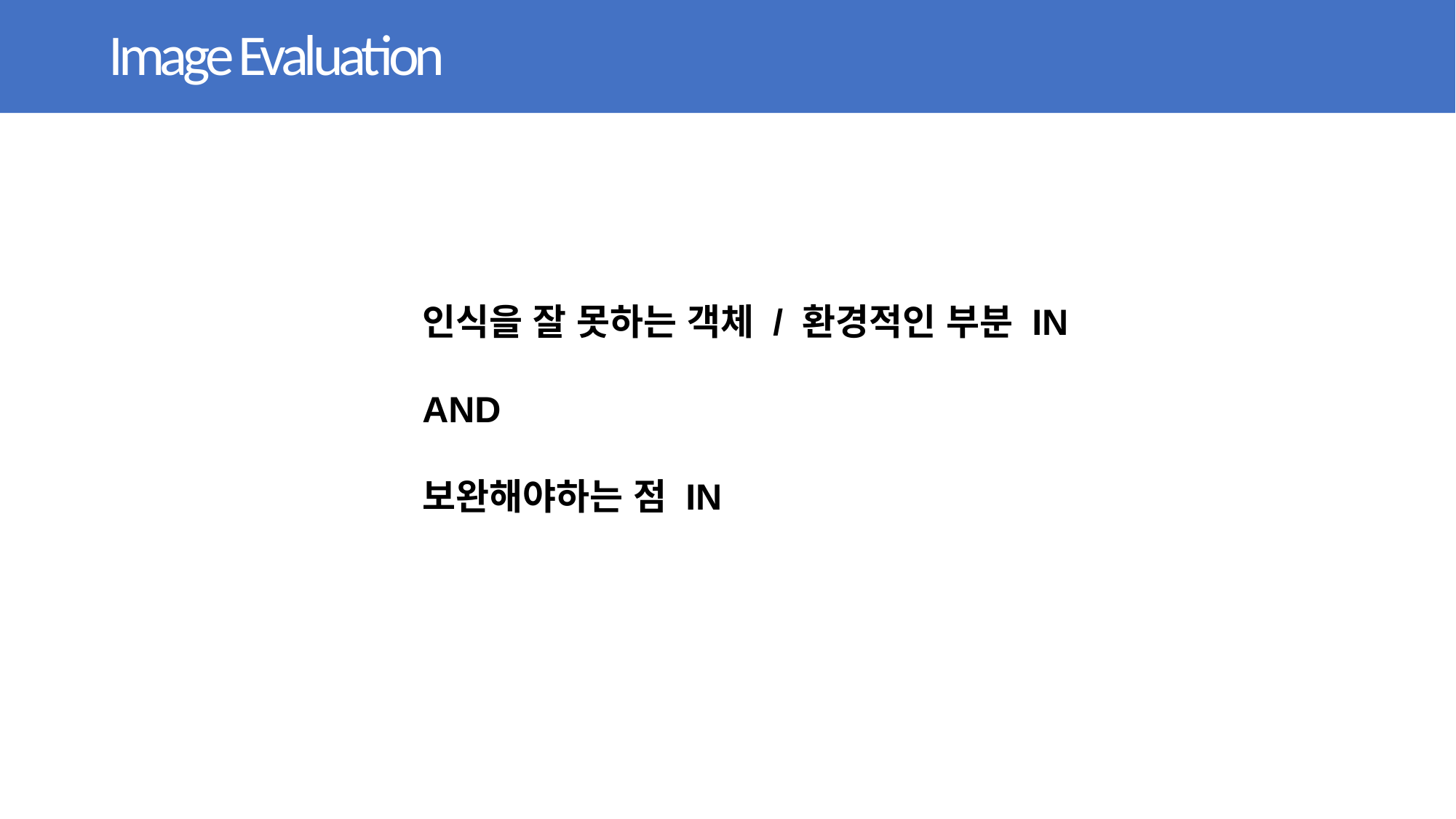

Image Evaluation
인식을 잘 못하는 객체 / 환경적인 부분 IN

AND

보완해야하는 점 IN